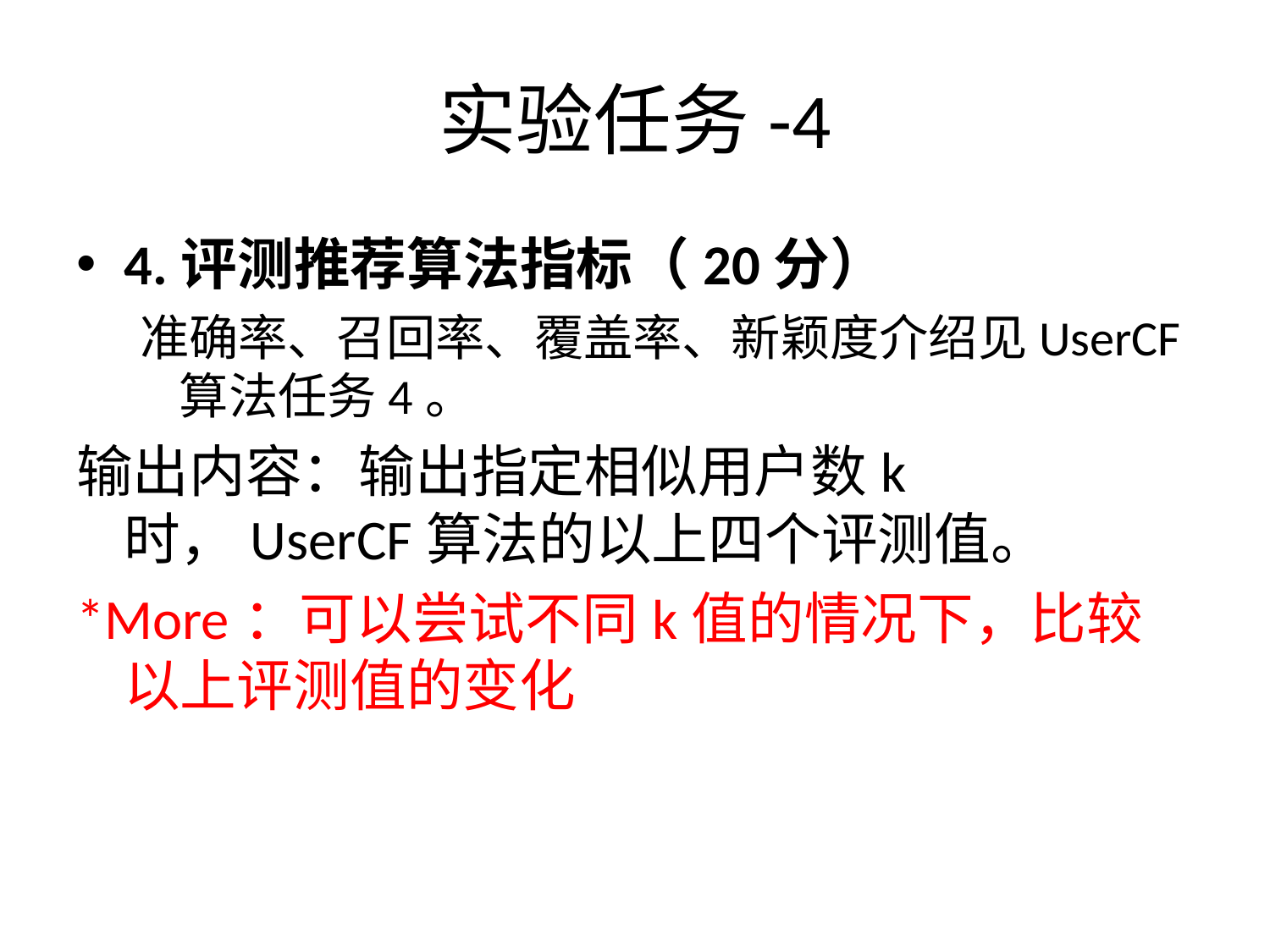

# 实验任务-4
4.评测推荐算法指标（20分）
准确率、召回率、覆盖率、新颖度介绍见UserCF算法任务4。
输出内容：输出指定相似用户数k时，UserCF算法的以上四个评测值。
*More：可以尝试不同k值的情况下，比较以上评测值的变化